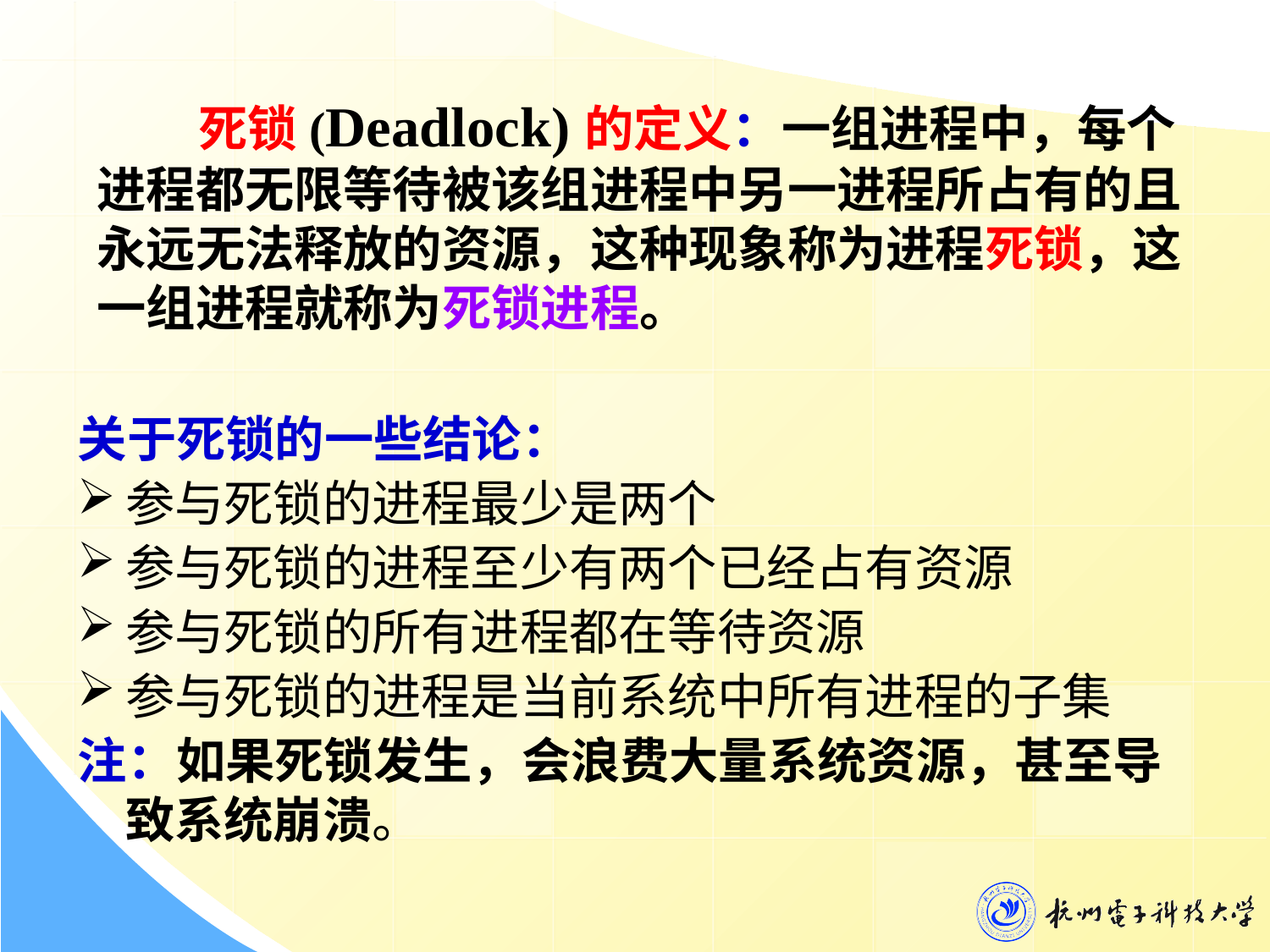

死锁(Deadlock)的定义：一组进程中，每个进程都无限等待被该组进程中另一进程所占有的且永远无法释放的资源，这种现象称为进程死锁，这一组进程就称为死锁进程。
关于死锁的一些结论：
参与死锁的进程最少是两个
参与死锁的进程至少有两个已经占有资源
参与死锁的所有进程都在等待资源
参与死锁的进程是当前系统中所有进程的子集
注：如果死锁发生，会浪费大量系统资源，甚至导致系统崩溃。